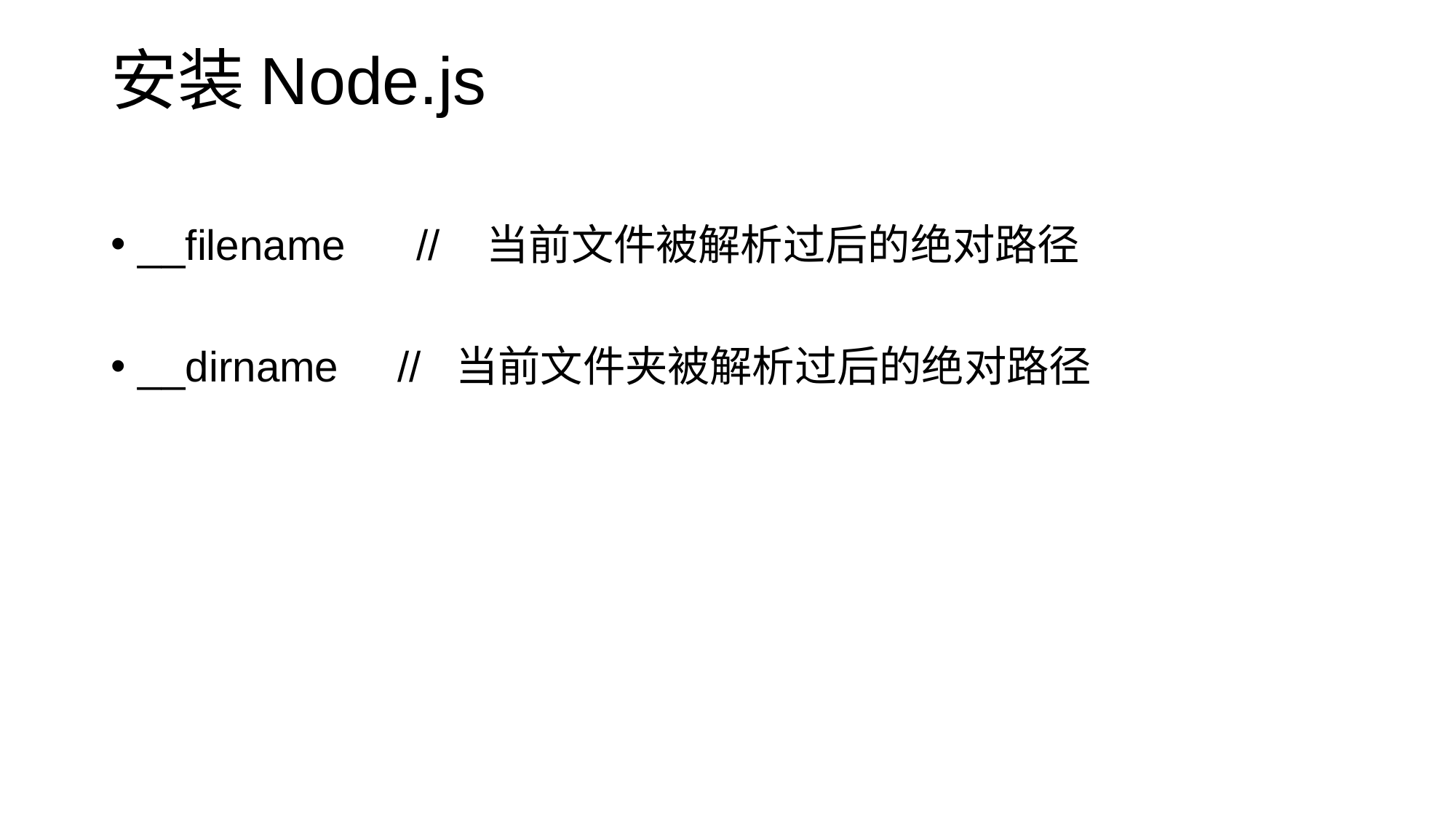

# 安装Node.js
__filename      //   当前文件被解析过后的绝对路径

__dirname     //  当前文件夹被解析过后的绝对路径